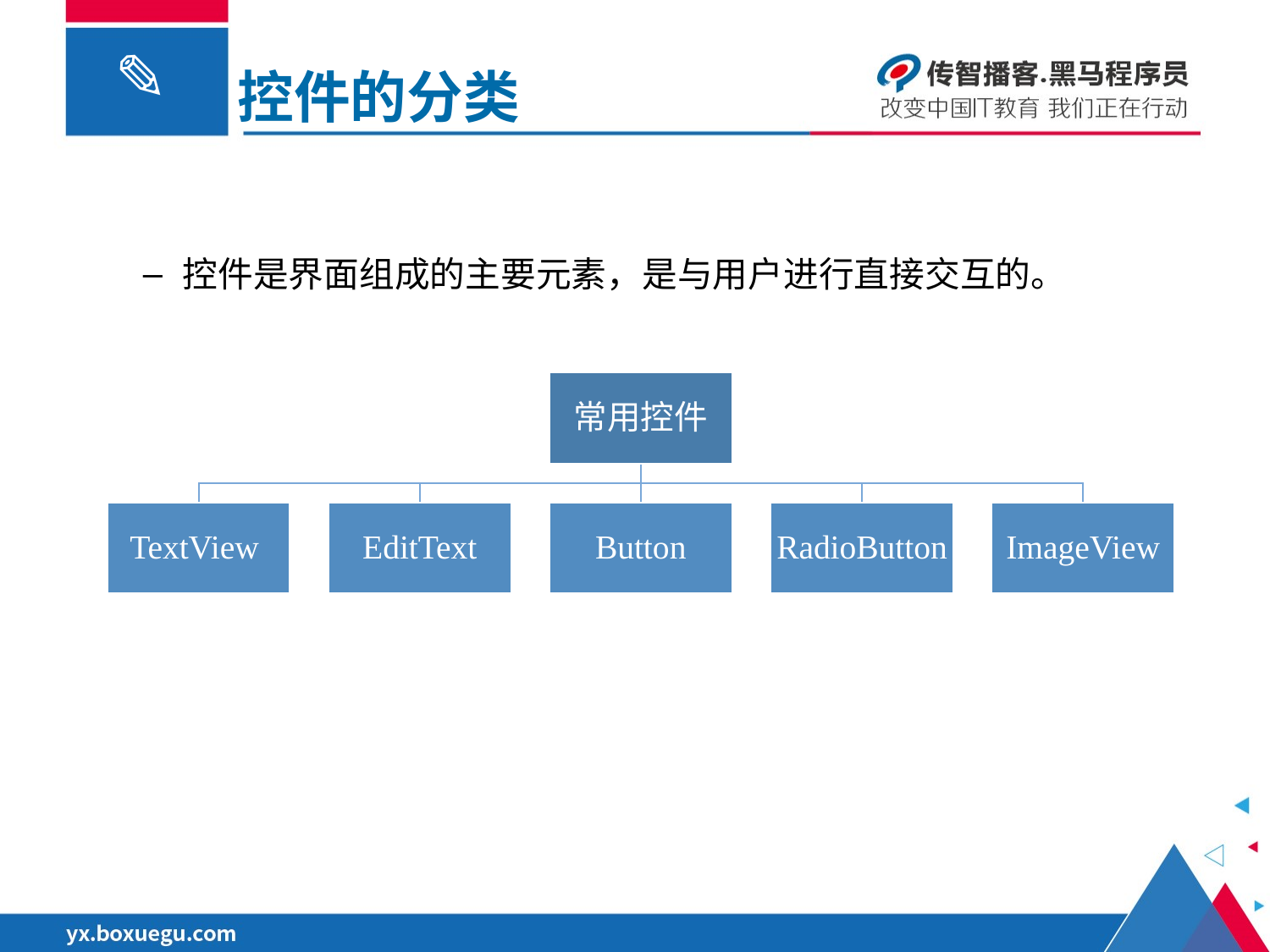

控件的分类

常用控件
TextView
EditText
Button
RadioButton
ImageView
控件是界面组成的主要元素，是与用户进行直接交互的。